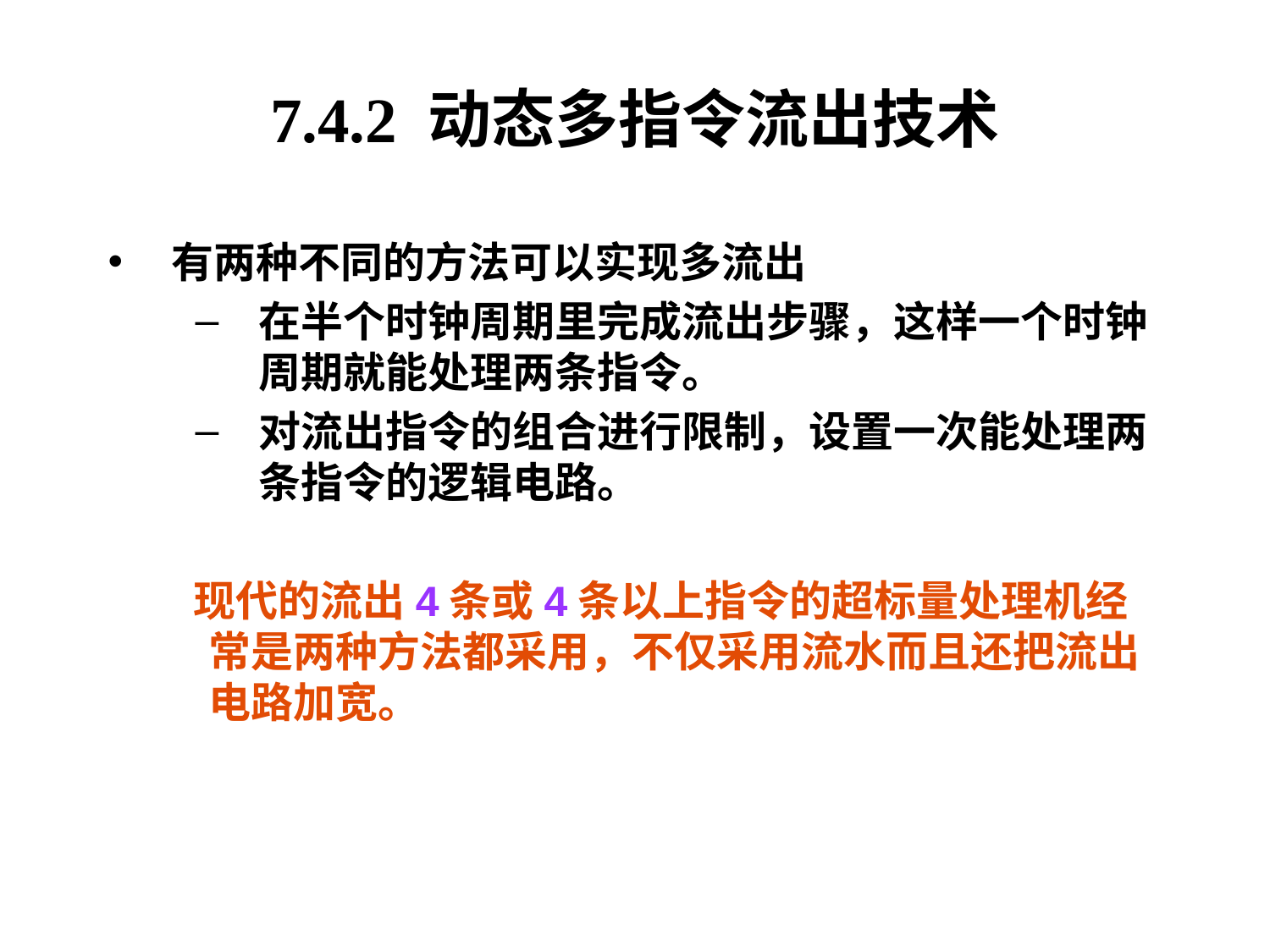

# 7.4.2 动态多指令流出技术
有两种不同的方法可以实现多流出
在半个时钟周期里完成流出步骤，这样一个时钟周期就能处理两条指令。
对流出指令的组合进行限制，设置一次能处理两条指令的逻辑电路。

    现代的流出4条或4条以上指令的超标量处理机经常是两种方法都采用，不仅采用流水而且还把流出电路加宽。